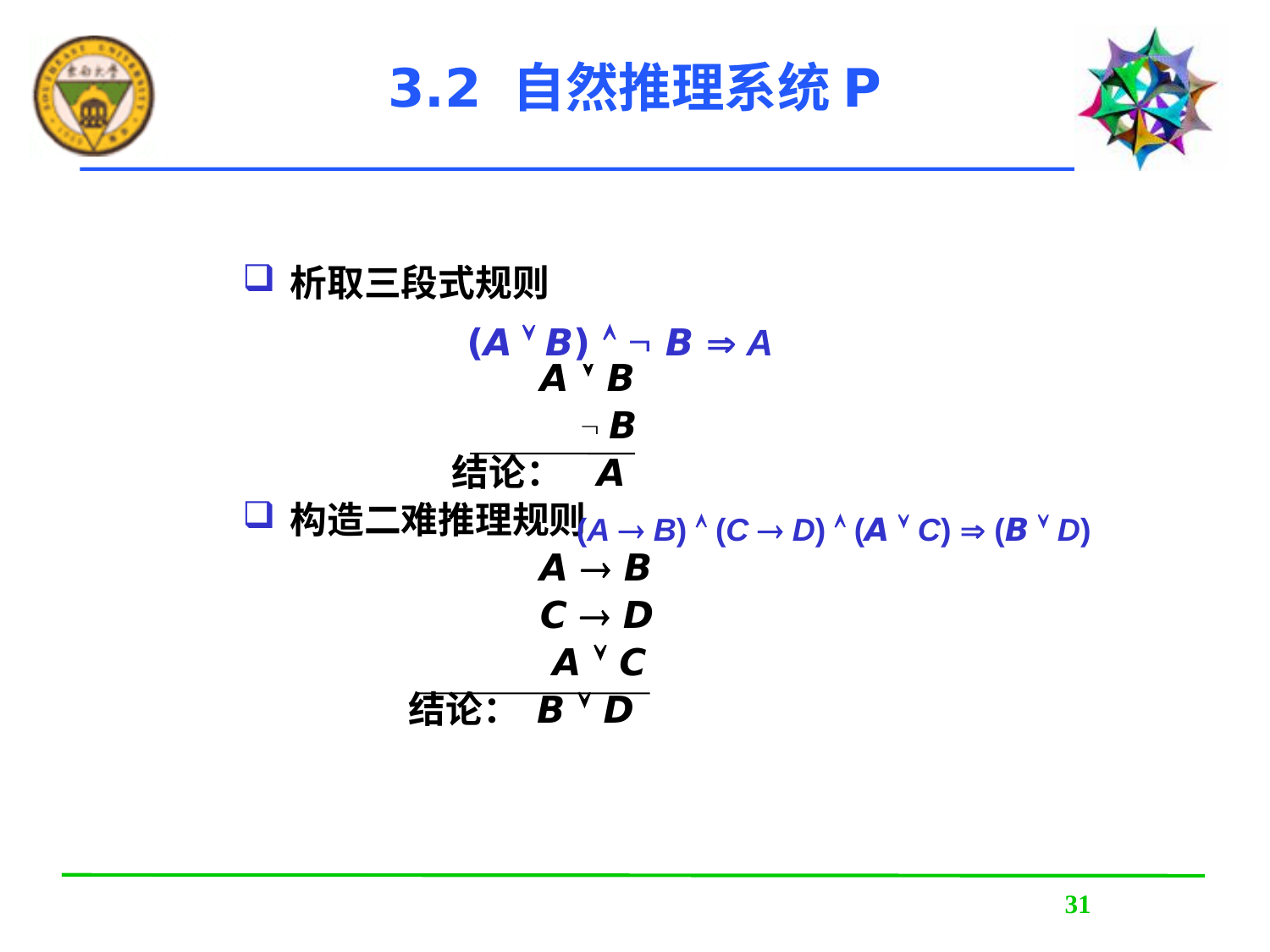

# 3.2 自然推理系统P
析取三段式规则

                                     A ∨ B
                                          ¬ B
                            结论：   A
构造二难推理规则
                       A → B
                                     C → D
                        A ∨ C
                      结论： B ∨ D
(A ∨ B) ∧ ¬ B ⇒ A

(A → B) ∧ (C → D) ∧ (A ∨ C) ⇒ (B ∨ D)